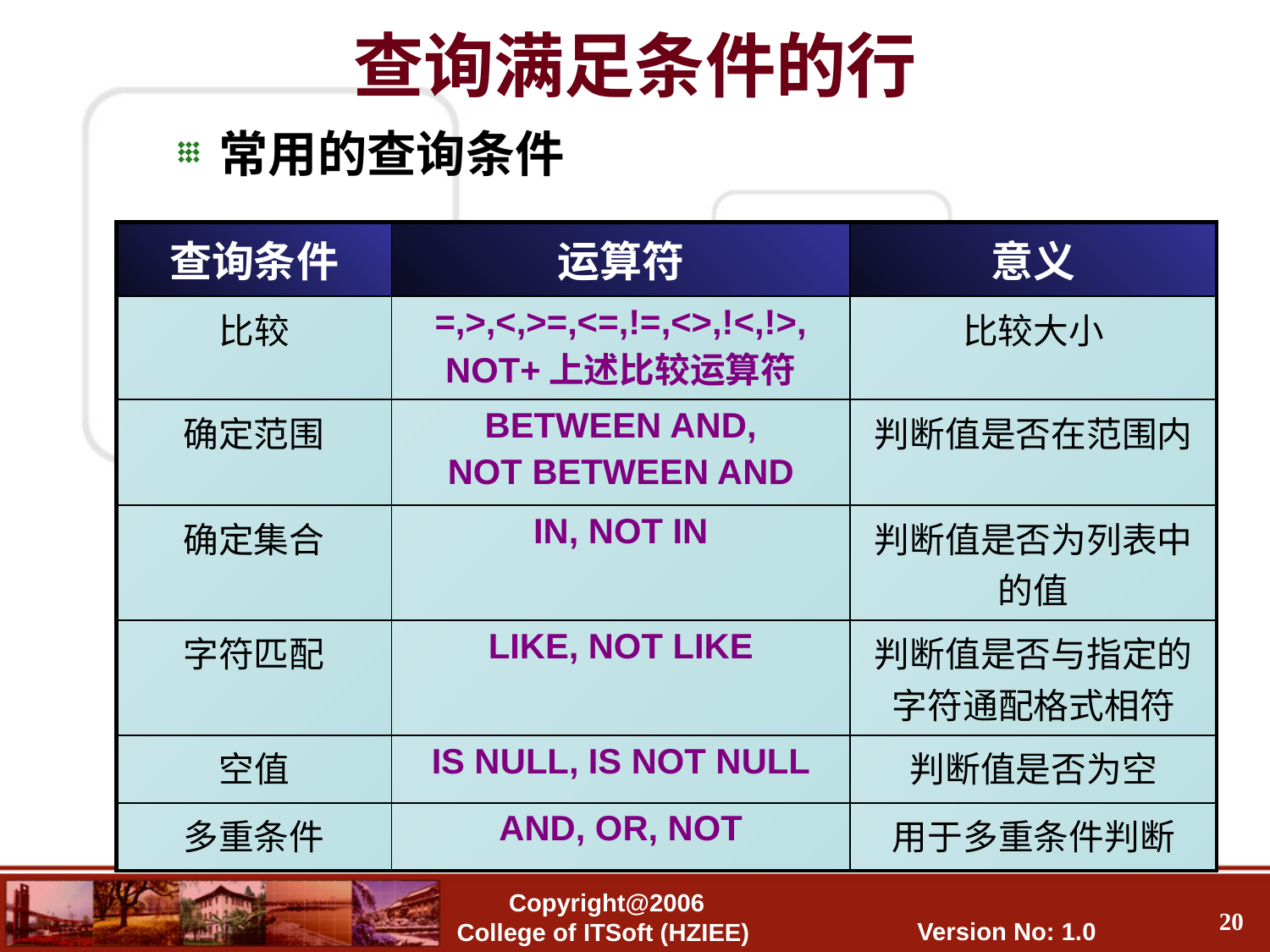

查询满足条件的行
常用的查询条件
| 查询条件 | 运算符 | 意义 |
| --- | --- | --- |
| 比较 | =,>,<,>=,<=,!=,<>,!<,!>, NOT+上述比较运算符 | 比较大小 |
| 确定范围 | BETWEEN AND, NOT BETWEEN AND | 判断值是否在范围内 |
| 确定集合 | IN, NOT IN | 判断值是否为列表中的值 |
| 字符匹配 | LIKE, NOT LIKE | 判断值是否与指定的字符通配格式相符 |
| 空值 | IS NULL, IS NOT NULL | 判断值是否为空 |
| 多重条件 | AND, OR, NOT | 用于多重条件判断 |